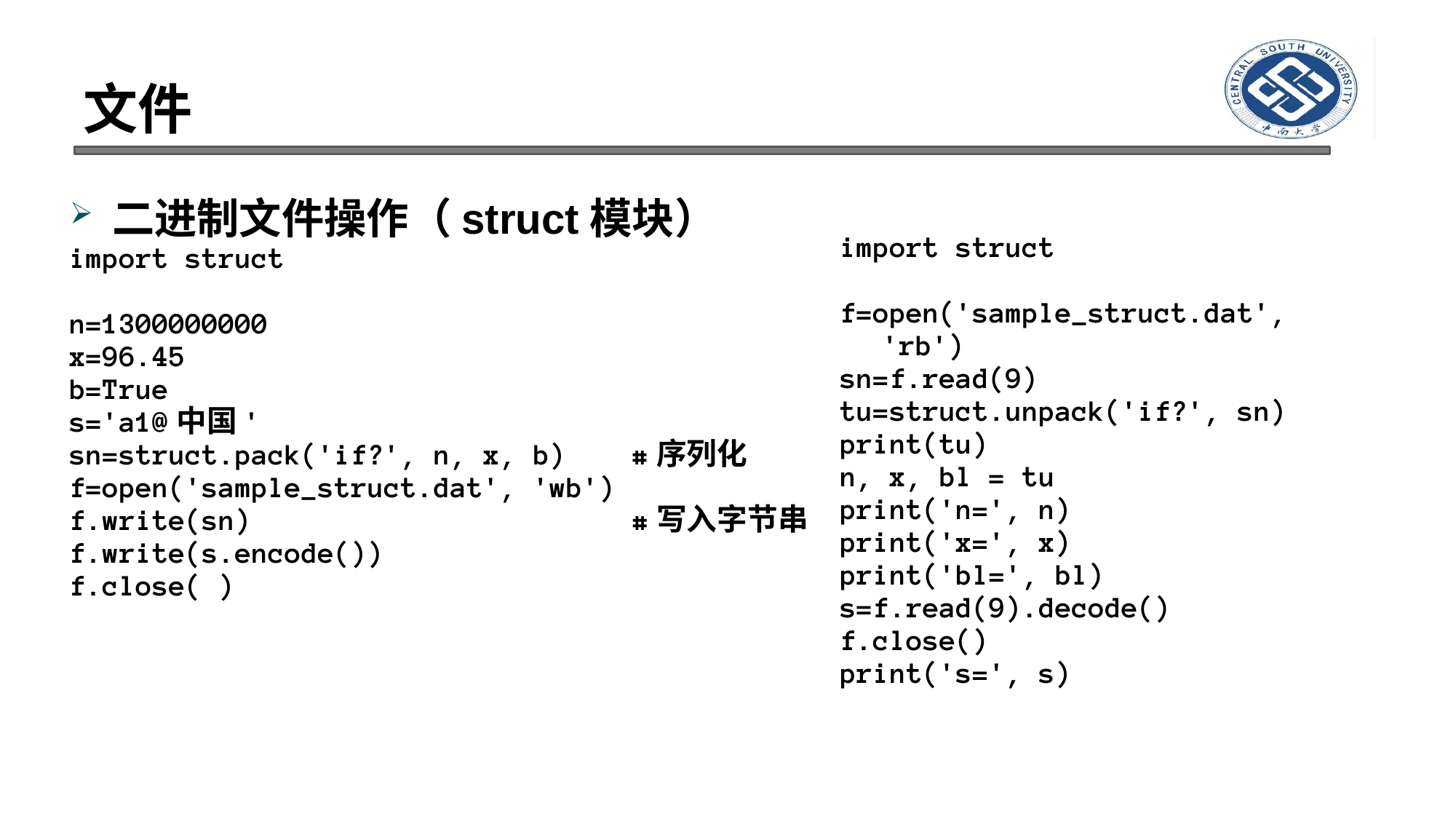

# 文件
二进制文件操作（struct模块）
import struct

n=1300000000
x=96.45
b=True
s='a1@中国'
sn=struct.pack('if?', n, x, b)    #序列化
f=open('sample_struct.dat', 'wb')
f.write(sn)                       #写入字节串
f.write(s.encode())
f.close( )
import struct

f=open('sample_struct.dat', 'rb')
sn=f.read(9)
tu=struct.unpack('if?', sn)
print(tu)
n, x, bl = tu
print('n=', n)
print('x=', x)
print('bl=', bl)
s=f.read(9).decode()
f.close()
print('s=', s)